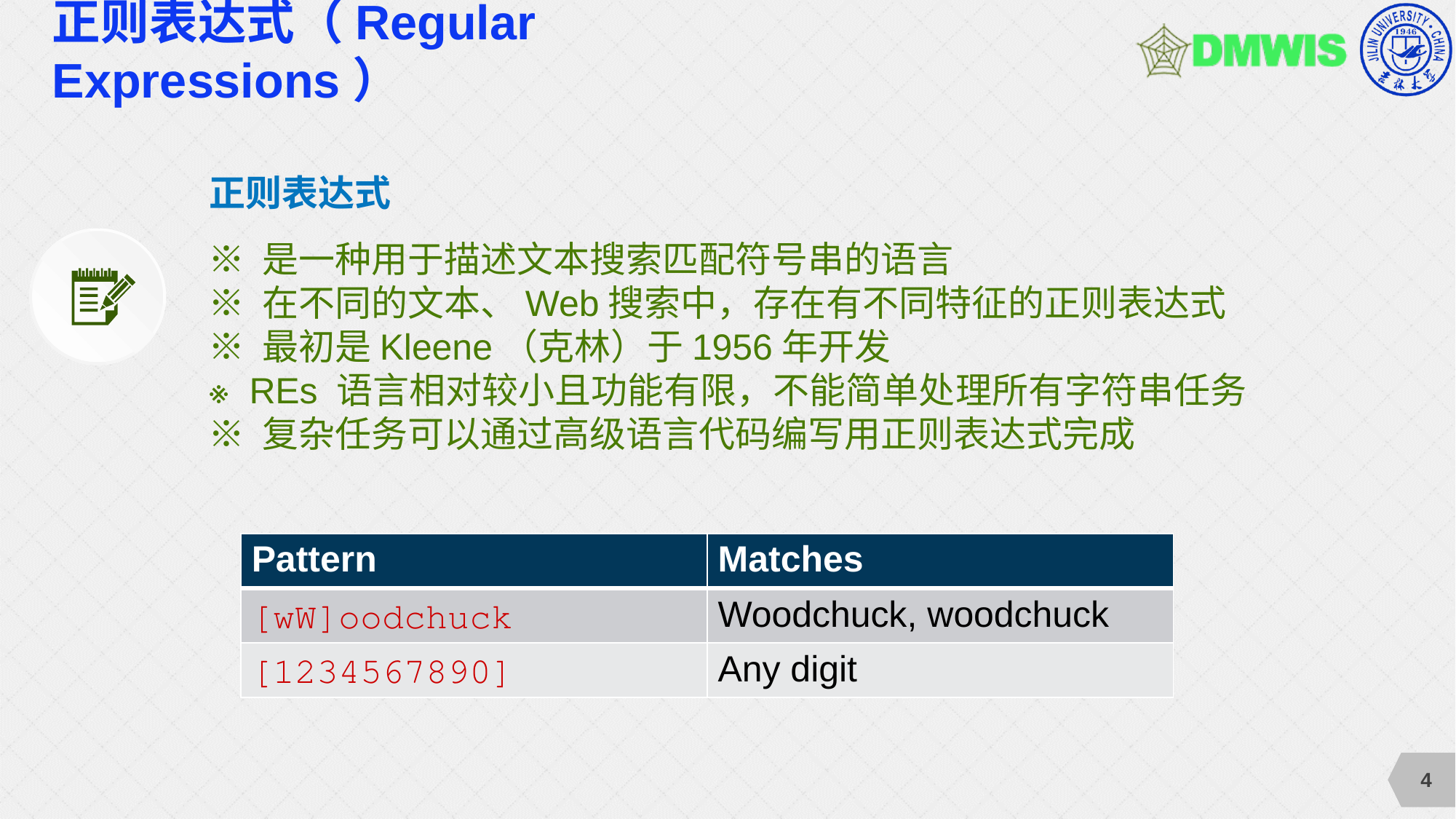

# 正则表达式（Regular Expressions）

正则表达式

※ 是一种用于描述文本搜索匹配符号串的语言
※ 在不同的文本、Web搜索中，存在有不同特征的正则表达式
※ 最初是Kleene（克林）于1956年开发
※ REs 语言相对较小且功能有限，不能简单处理所有字符串任务
※ 复杂任务可以通过高级语言代码编写用正则表达式完成

| Pattern | Matches |
| --- | --- |
| [wW]oodchuck | Woodchuck, woodchuck |
| [1234567890] | Any digit |
4